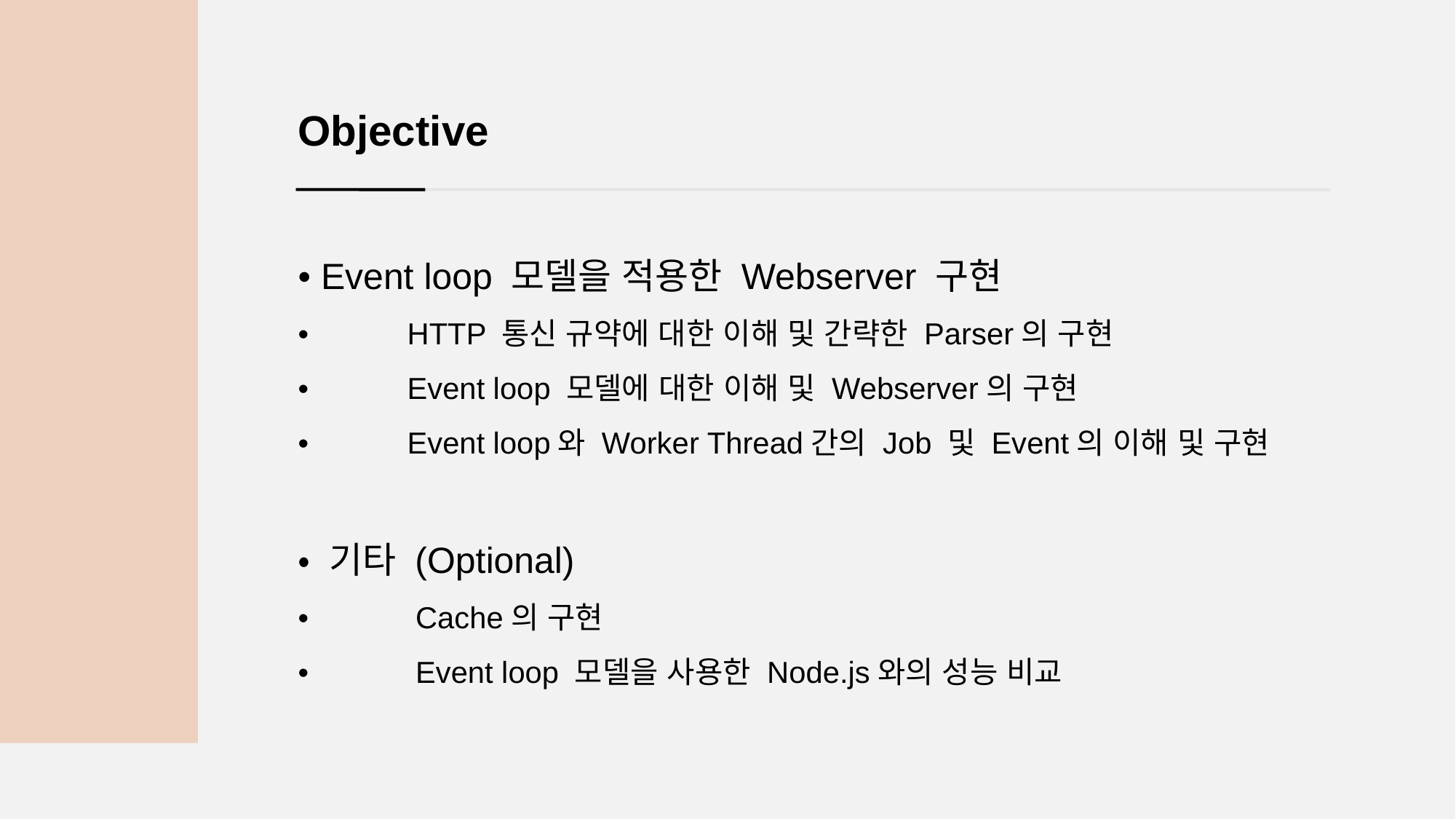

Objective

• Event loop 모델을 적용한 Webserver 구현
• 	HTTP 통신 규약에 대한 이해 및 간략한 Parser의 구현
• 	Event loop 모델에 대한 이해 및 Webserver의 구현
• 	Event loop와 Worker Thread간의 Job 및 Event의 이해 및 구현

• 기타 (Optional)
•	 Cache의 구현
•	 Event loop 모델을 사용한 Node.js와의 성능 비교